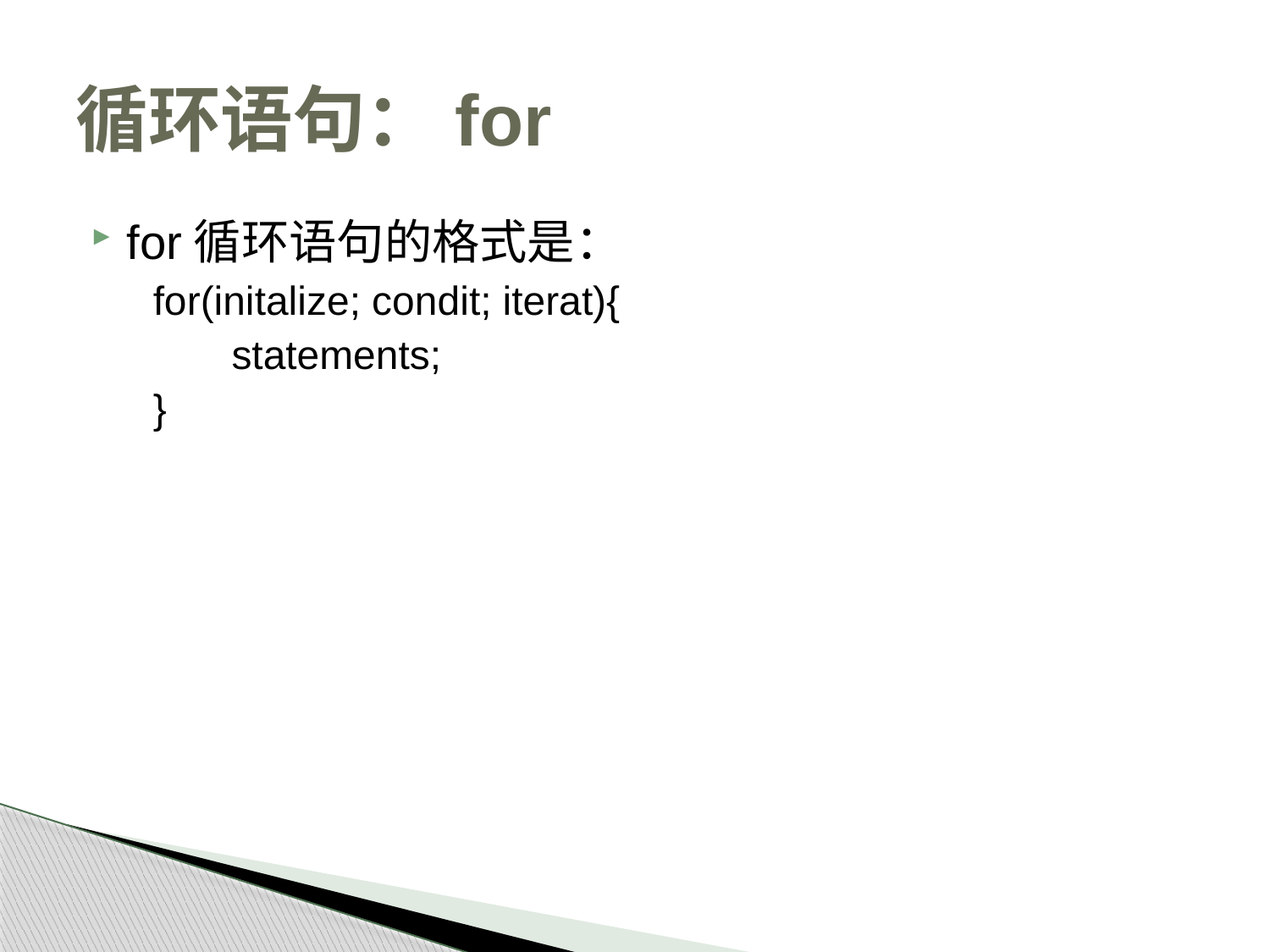

# 循环语句：for
for循环语句的格式是：
  for(initalize; condit; iterat){
         statements;
  }